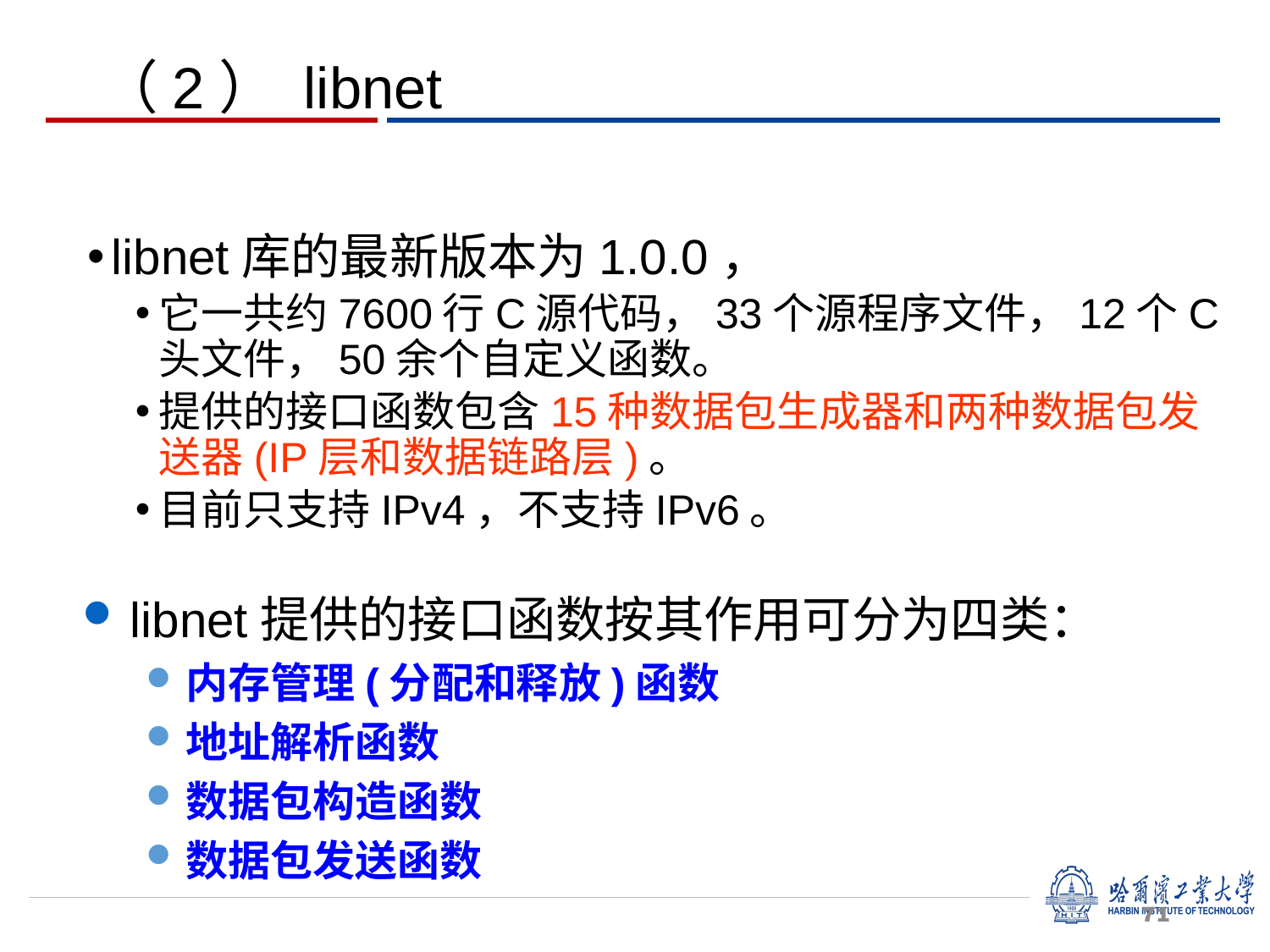

# （2） libnet
libnet库的最新版本为1.0.0，
它一共约7600行C源代码，33个源程序文件，12个C头文件，50余个自定义函数。
提供的接口函数包含15种数据包生成器和两种数据包发送器(IP层和数据链路层)。
目前只支持IPv4，不支持IPv6。
libnet提供的接口函数按其作用可分为四类：
内存管理(分配和释放)函数
地址解析函数
数据包构造函数
数据包发送函数
71